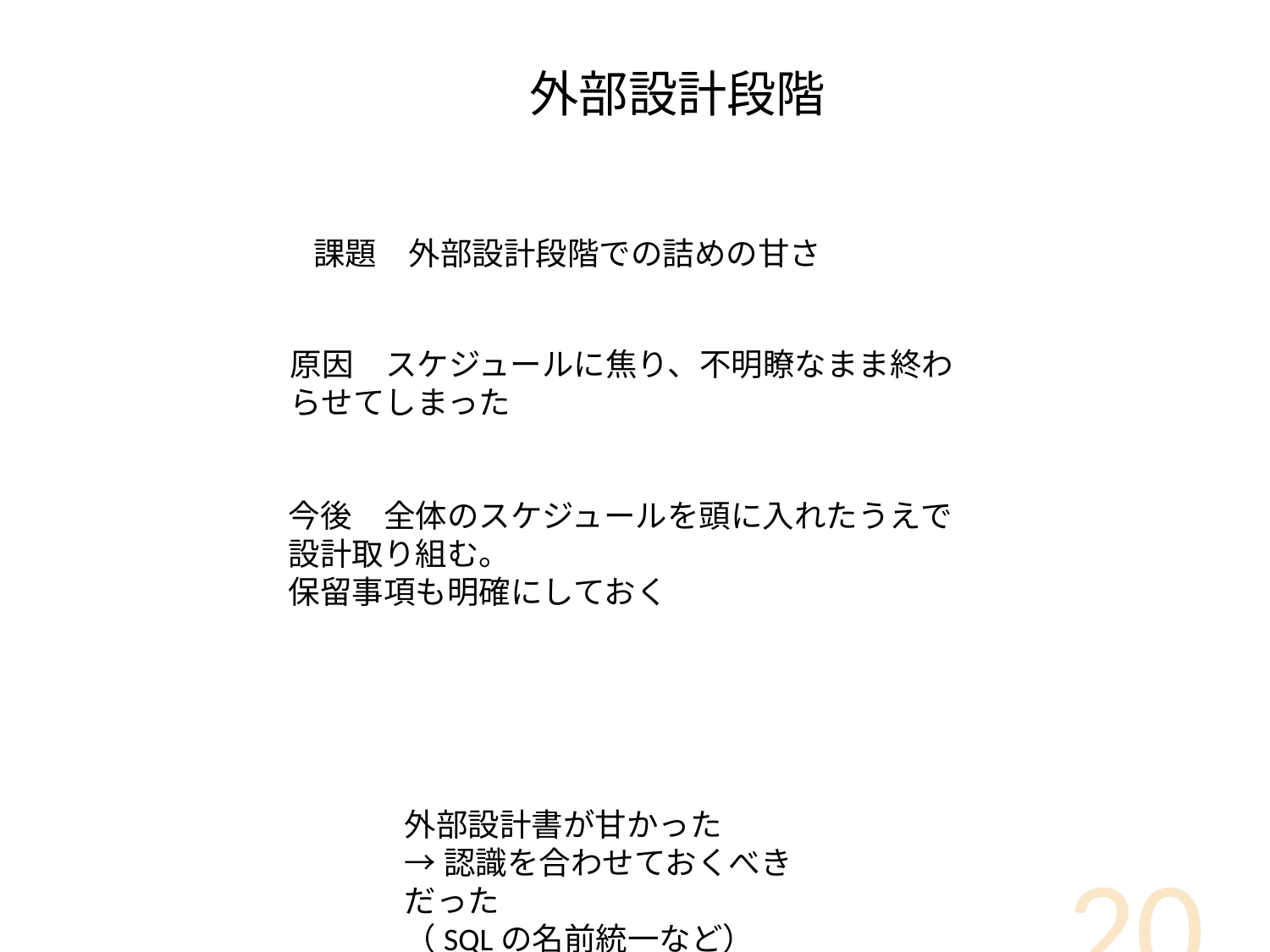

外部設計段階
課題　外部設計段階での詰めの甘さ
原因　スケジュールに焦り、不明瞭なまま終わらせてしまった
今後　全体のスケジュールを頭に入れたうえで設計取り組む。
保留事項も明確にしておく
外部設計書が甘かった
→認識を合わせておくべきだった
（SQLの名前統一など）
20